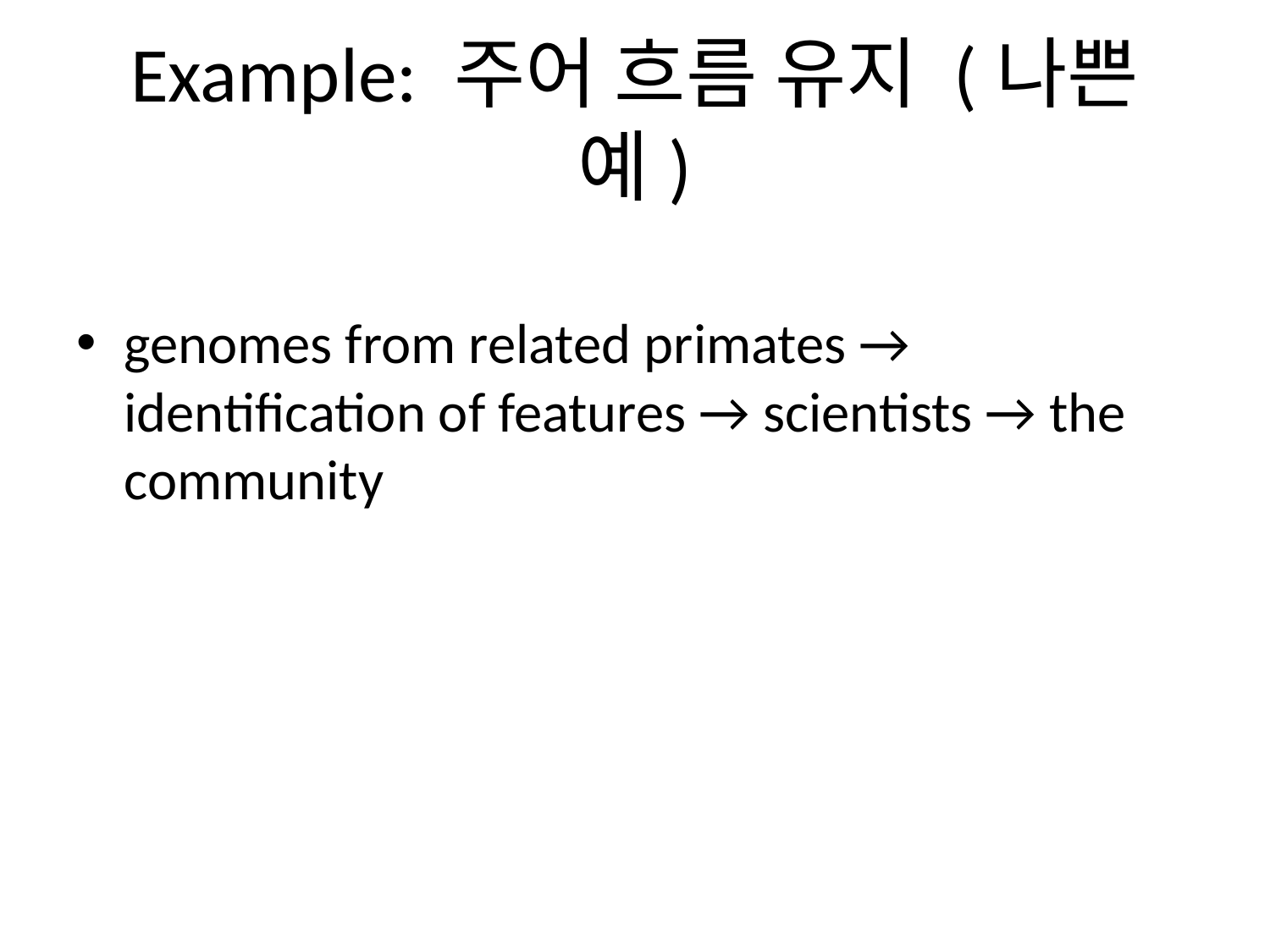

# Example: 주어 흐름 유지 (나쁜 예)

genomes from related primates → identification of features → scientists → the community